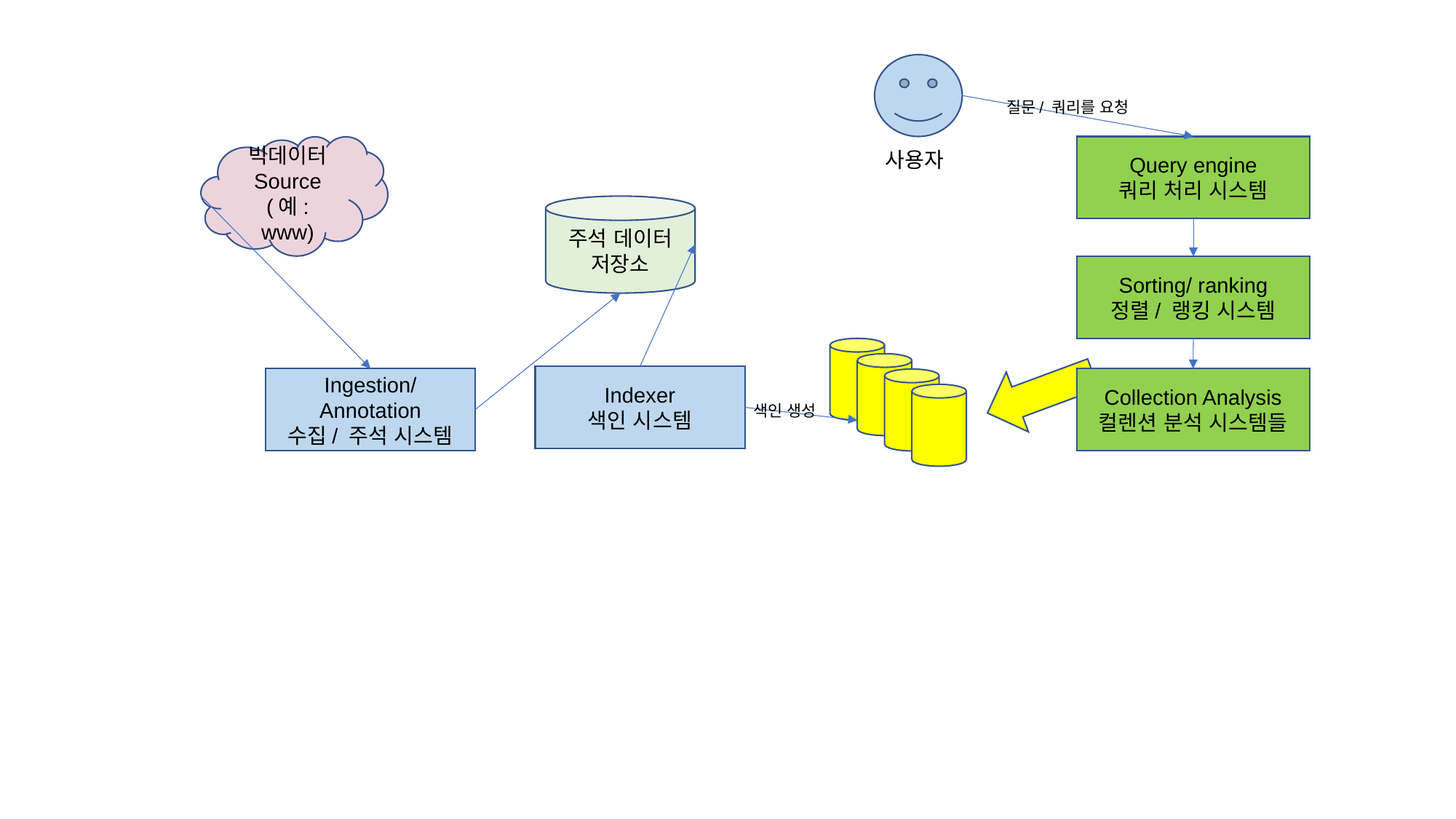

질문/ 쿼리를 요청
빅데이터
Source
(예: www)
Query engine
쿼리 처리 시스템
사용자
주석 데이터 저장소
Sorting/ ranking
정렬/ 랭킹 시스템

Indexer
색인 시스템
Ingestion/ Annotation
수집/ 주석 시스템
Collection Analysis
컬렌션 분석 시스템들

색인 생성